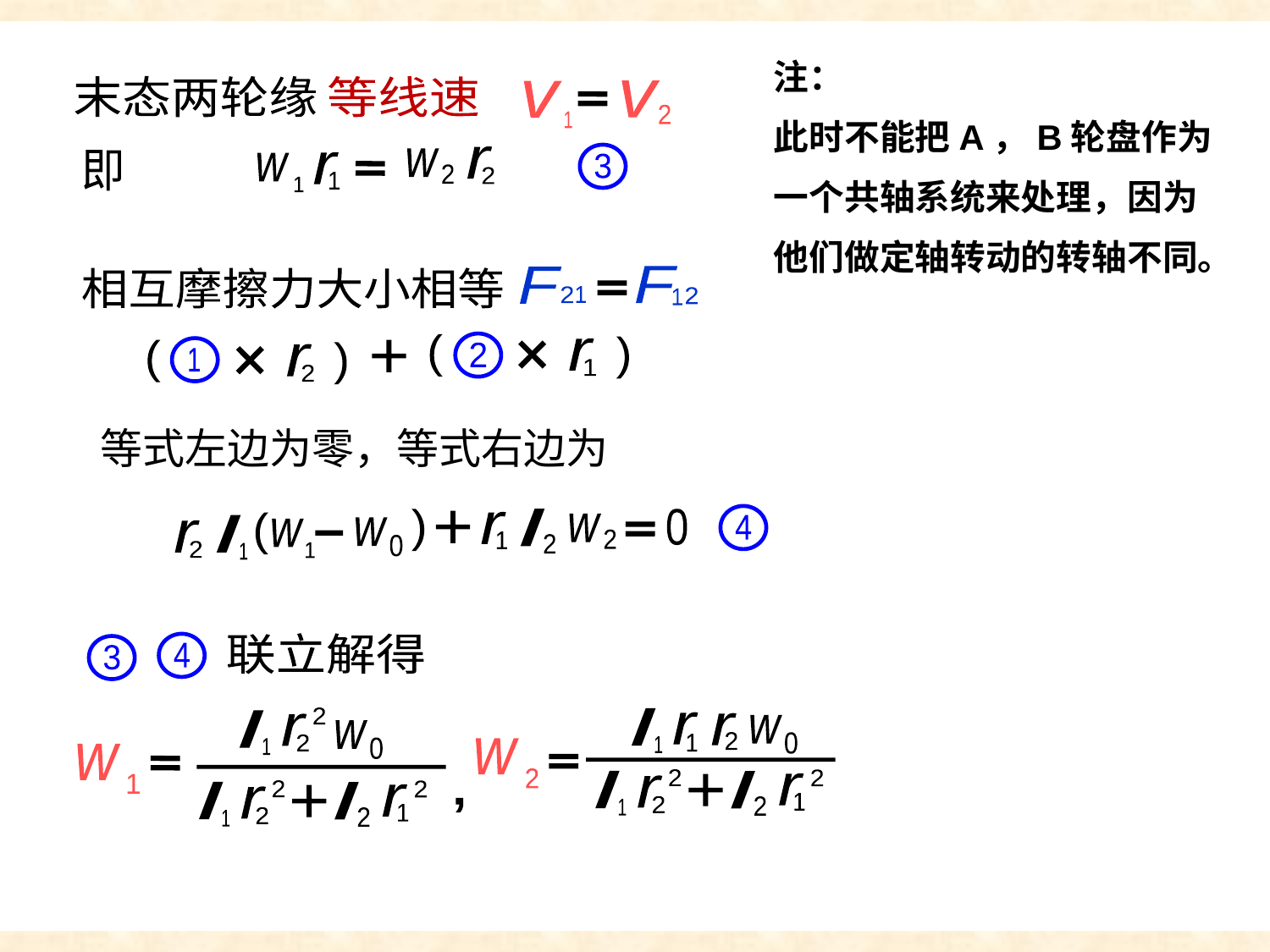

注：
此时不能把A，B轮盘作为
一个共轴系统来处理，因为
他们做定轴转动的转轴不同。
末态两轮缘
等线速
v
v

2
1

3
r
2
ω
2
即
r
1
ω
1

F
2
1
F
1
2
相互摩擦力大小相等

2
(
(

1
(
(
r
2

r
1
+

等式左边为零，等式右边为

4
(
I
2
0
+
r
1
(
ω
2
I
1
ω
0
ω
r
2

1
联立解得

4

3
2
r
2
I
1
ω
0
ω
1

2
r
2
2
I
1
I
2
r
1
+
,
I
1
r
r
ω
0
2
1
ω
2

2
r
2
2
I
1
I
2
r
1
+